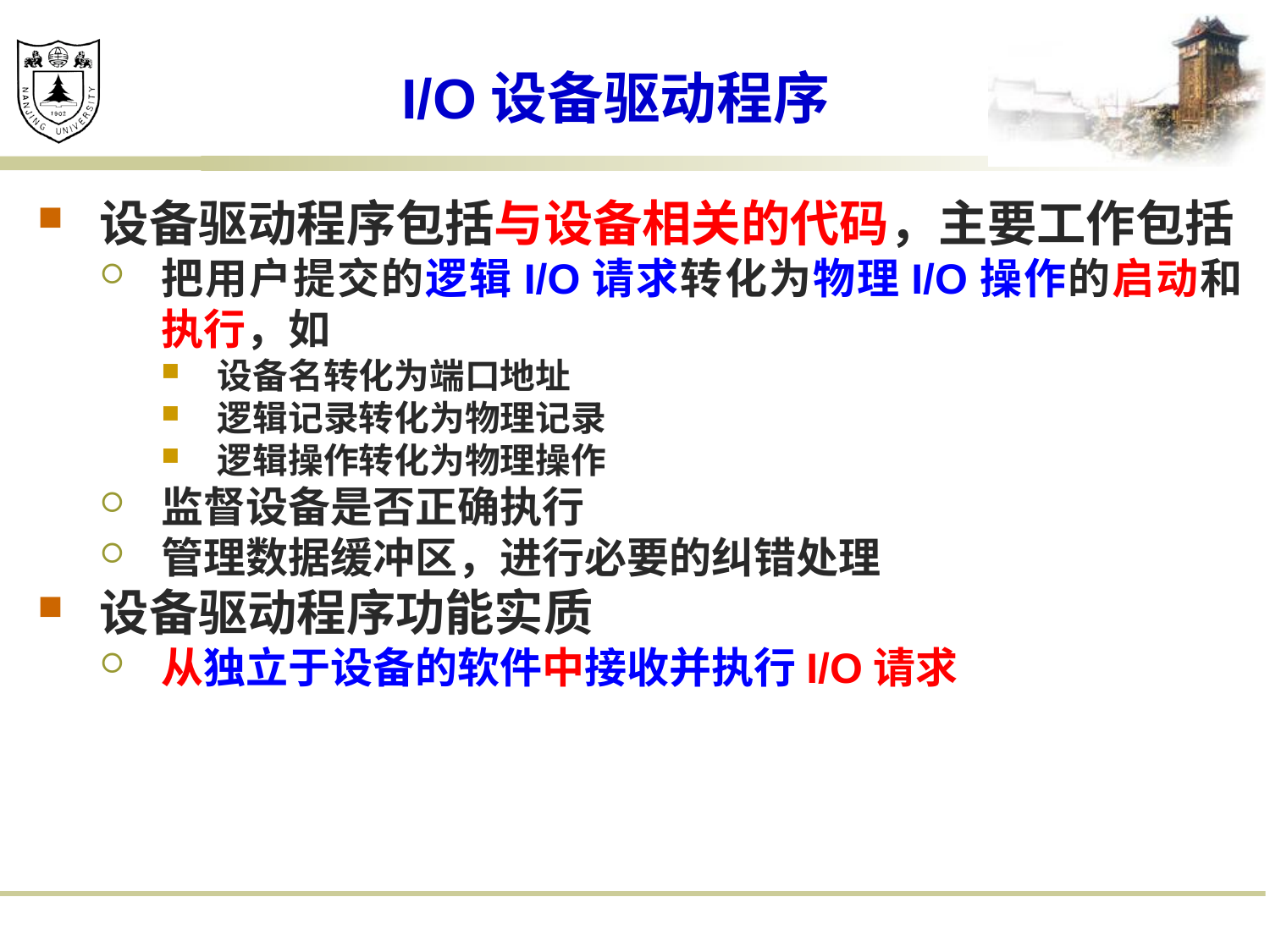

# I/O设备驱动程序
设备驱动程序包括与设备相关的代码，主要工作包括
把用户提交的逻辑I/O请求转化为物理I/O操作的启动和执行，如
设备名转化为端口地址
逻辑记录转化为物理记录
逻辑操作转化为物理操作
监督设备是否正确执行
管理数据缓冲区，进行必要的纠错处理
设备驱动程序功能实质
从独立于设备的软件中接收并执行I/O请求

23